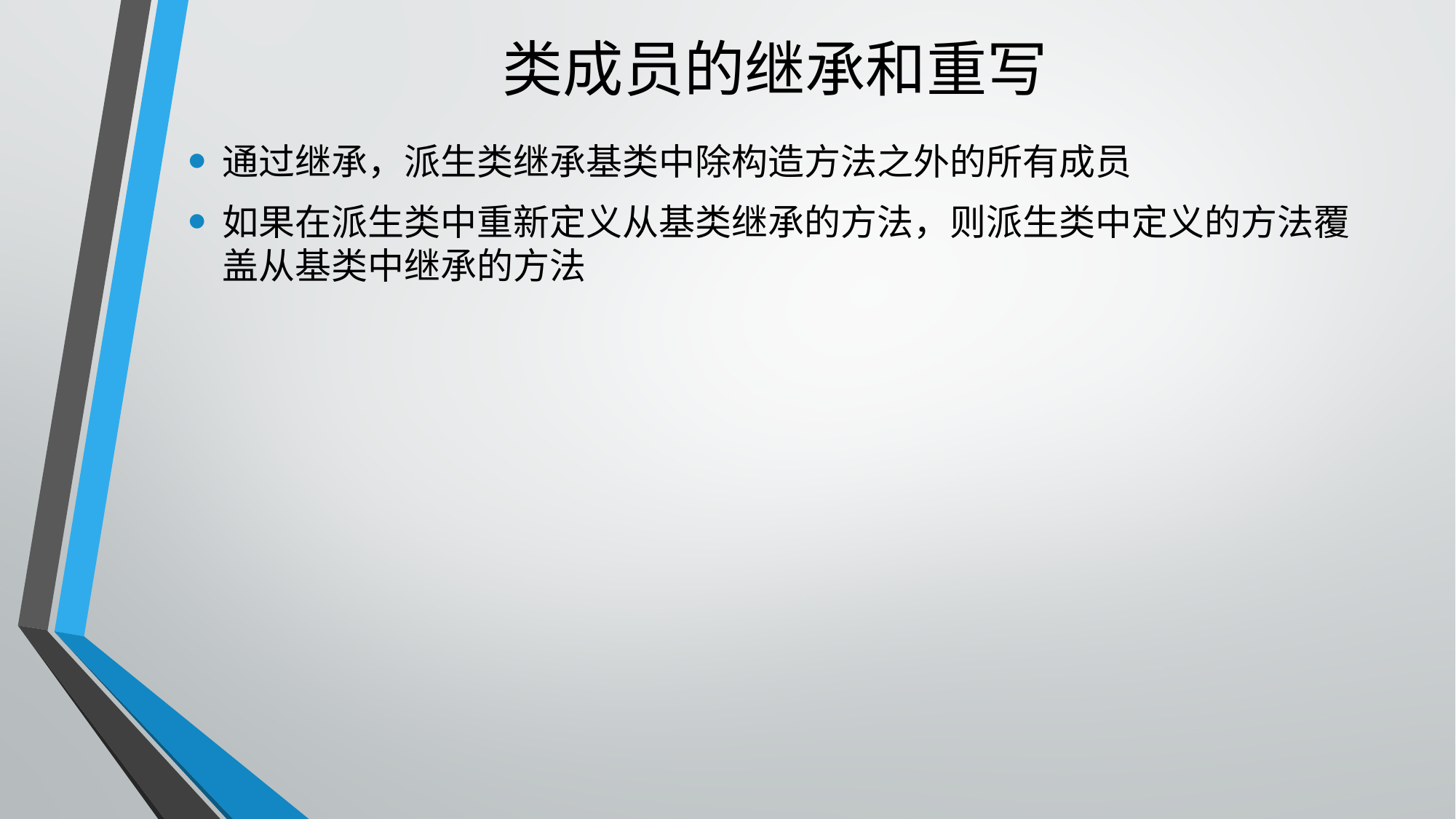

# 类成员的继承和重写
通过继承，派生类继承基类中除构造方法之外的所有成员
如果在派生类中重新定义从基类继承的方法，则派生类中定义的方法覆盖从基类中继承的方法